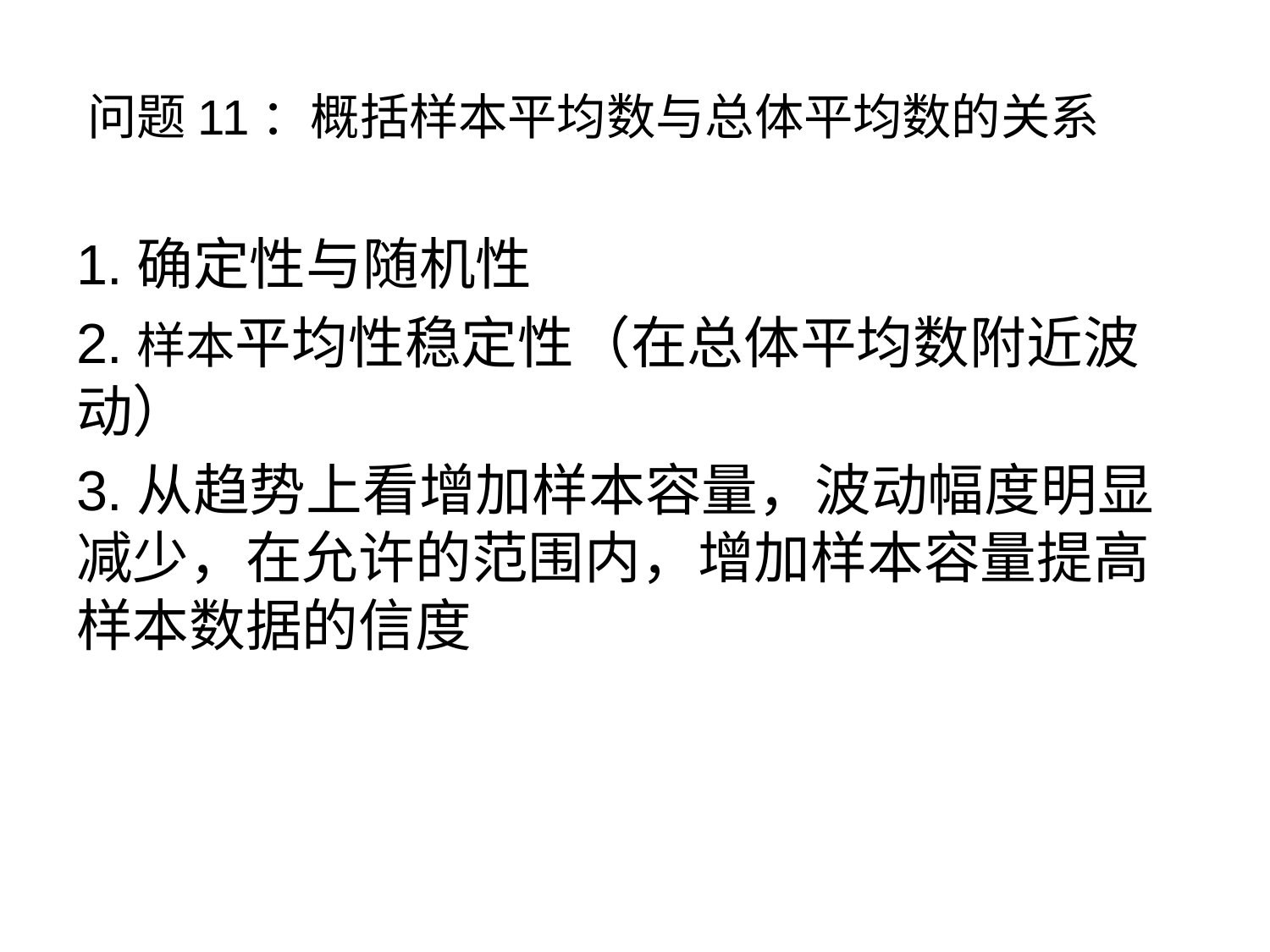

# 问题11：概括样本平均数与总体平均数的关系
1.确定性与随机性
2.样本平均性稳定性（在总体平均数附近波动）
3.从趋势上看增加样本容量，波动幅度明显减少，在允许的范围内，增加样本容量提高样本数据的信度